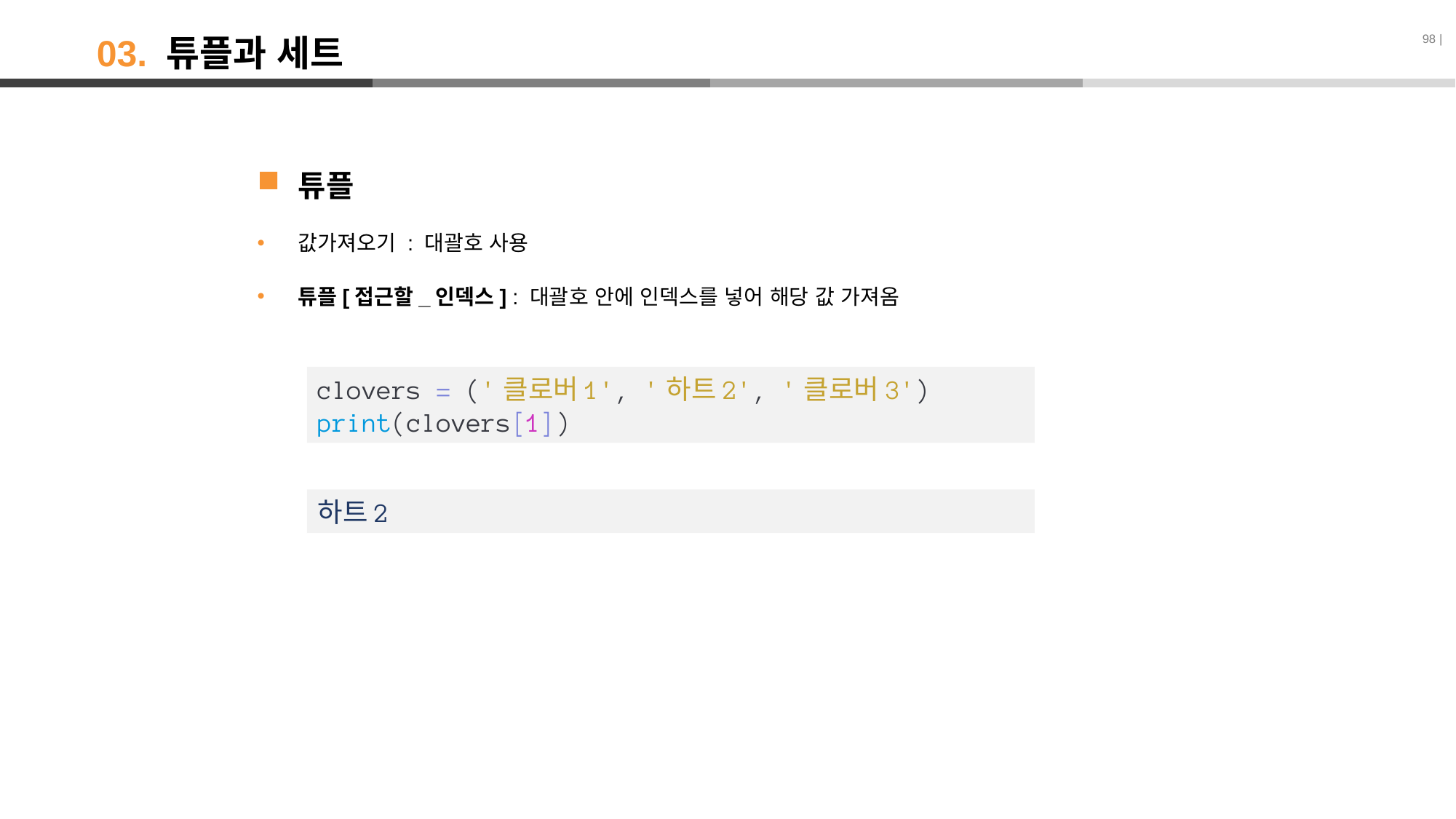

98 |
# 03. 튜플과 세트
튜플
값가져오기 : 대괄호 사용
튜플[접근할_인덱스] : 대괄호 안에 인덱스를 넣어 해당 값 가져옴
clovers = ('클로버1', '하트2', '클로버3')
print(clovers[1])
하트2